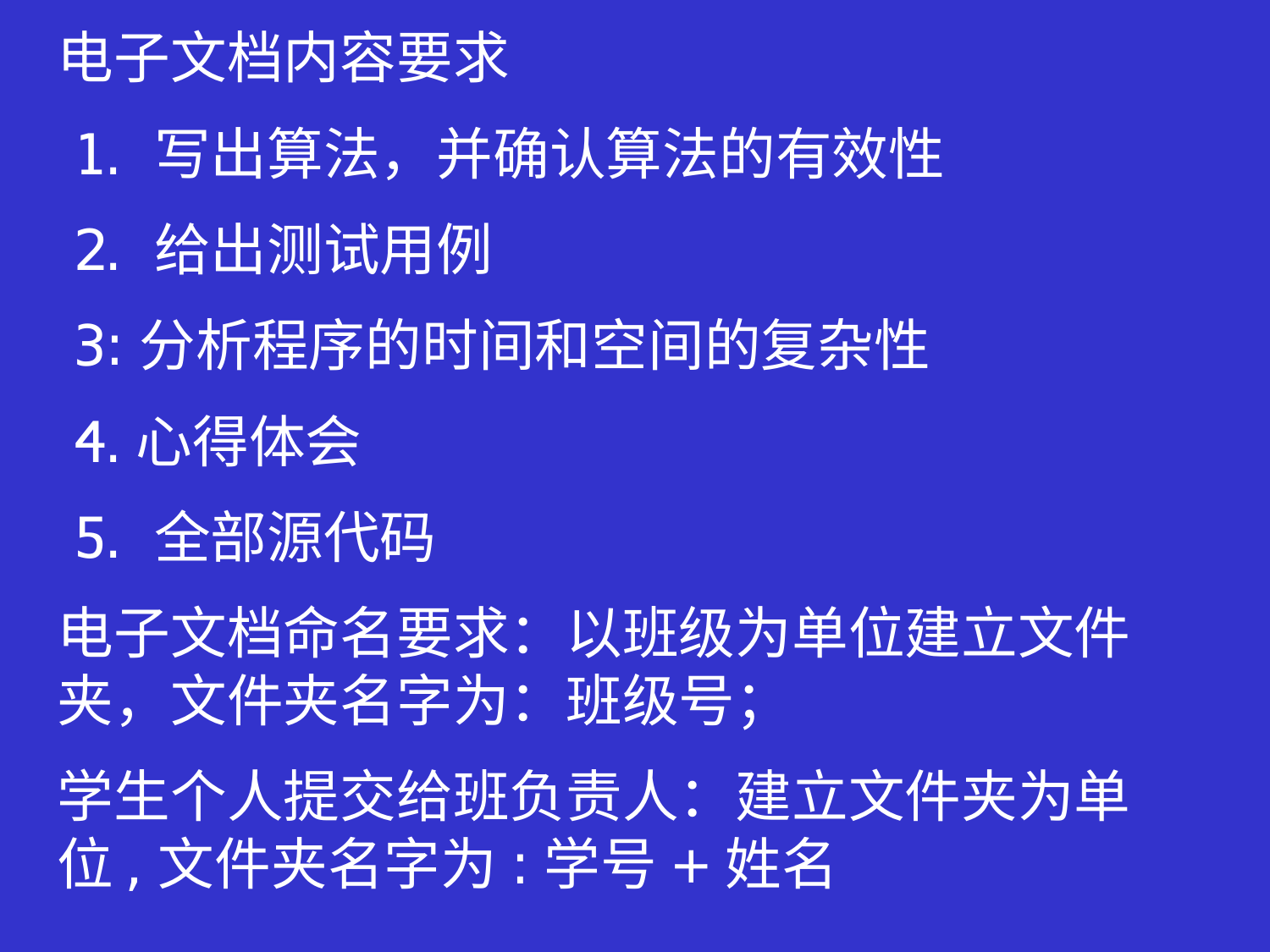

电子文档内容要求
 1. 写出算法，并确认算法的有效性
 2. 给出测试用例
 3:分析程序的时间和空间的复杂性
 4.心得体会
 5. 全部源代码
电子文档命名要求：以班级为单位建立文件夹，文件夹名字为：班级号；
学生个人提交给班负责人：建立文件夹为单位,文件夹名字为:学号+姓名